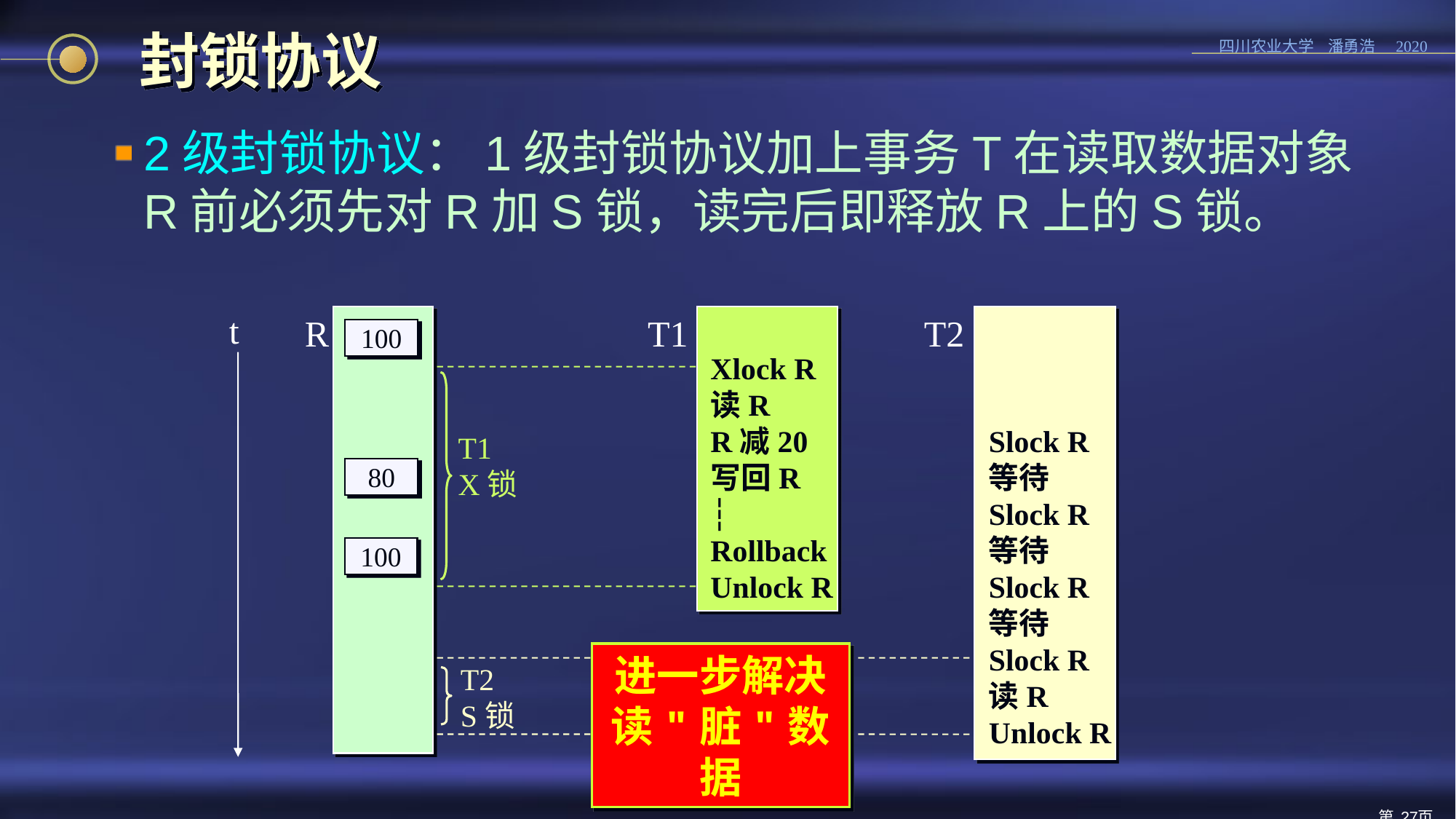

# 封锁协议
2级封锁协议：1级封锁协议加上事务T在读取数据对象R前必须先对R加S锁，读完后即释放R上的S锁。

t
R
T1
T2
100
Xlock R
读R
R减20
写回R
┆
Rollback
Unlock R

Slock R
等待
Slock R
等待
Slock R
等待
Slock R
读R
Unlock R
T1
X锁
80
100

进一步解决读"脏"数据

T2
S锁